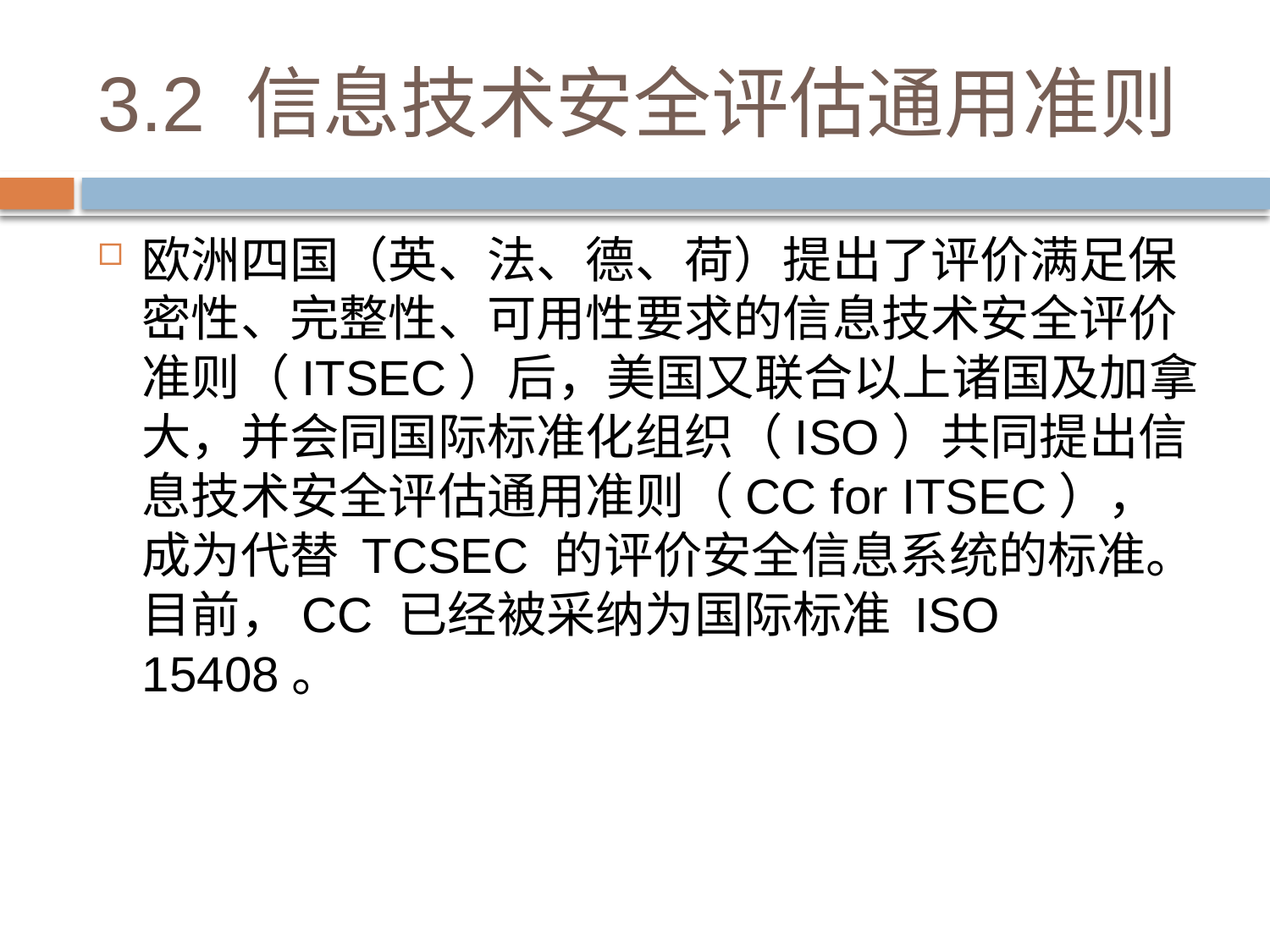

# 3.2 信息技术安全评估通用准则
欧洲四国（英、法、德、荷）提出了评价满足保密性、完整性、可用性要求的信息技术安全评价准则（ITSEC）后，美国又联合以上诸国及加拿大，并会同国际标准化组织（ISO）共同提出信息技术安全评估通用准则（CC for ITSEC），成为代替 TCSEC 的评价安全信息系统的标准。目前，CC 已经被采纳为国际标准 ISO 15408。